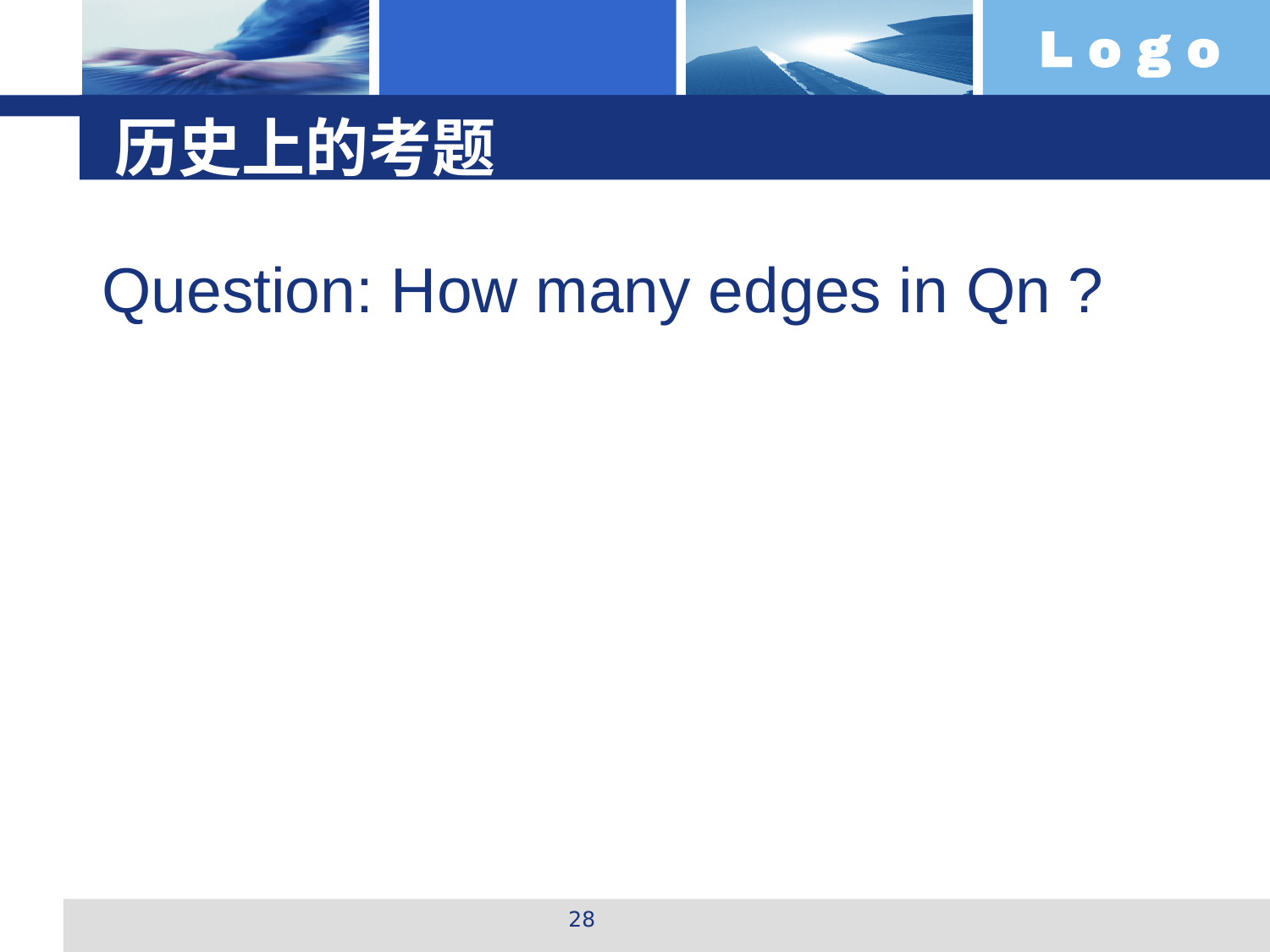

历史上的考题
Question: How many edges in Qn ?
28